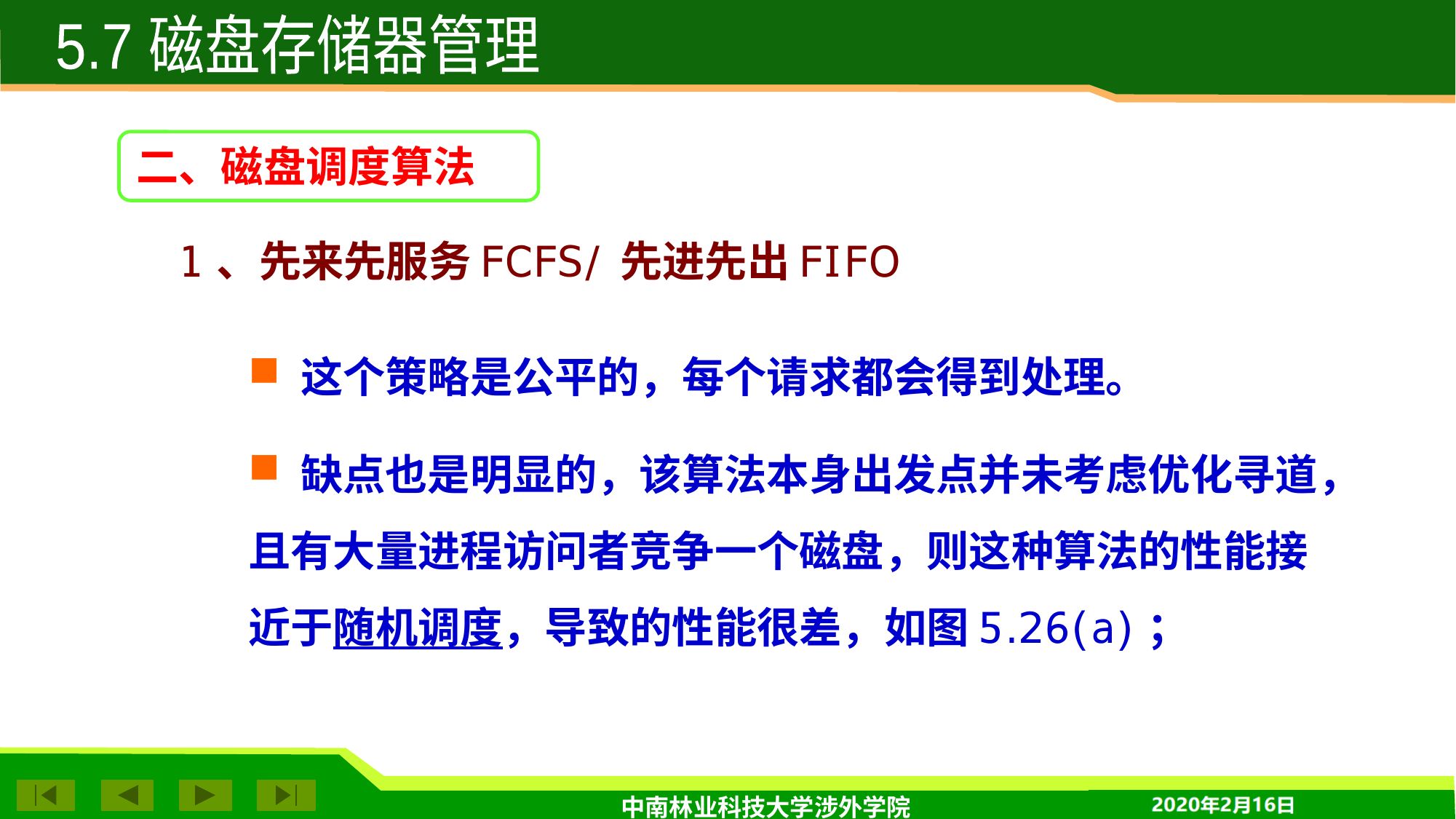

5.7 磁盘存储器管理

二、磁盘调度算法
1、先来先服务FCFS/先进先出FIFO
 这个策略是公平的，每个请求都会得到处理。
 缺点也是明显的，该算法本身出发点并未考虑优化寻道，且有大量进程访问者竞争一个磁盘，则这种算法的性能接近于随机调度，导致的性能很差，如图5.26(a)；